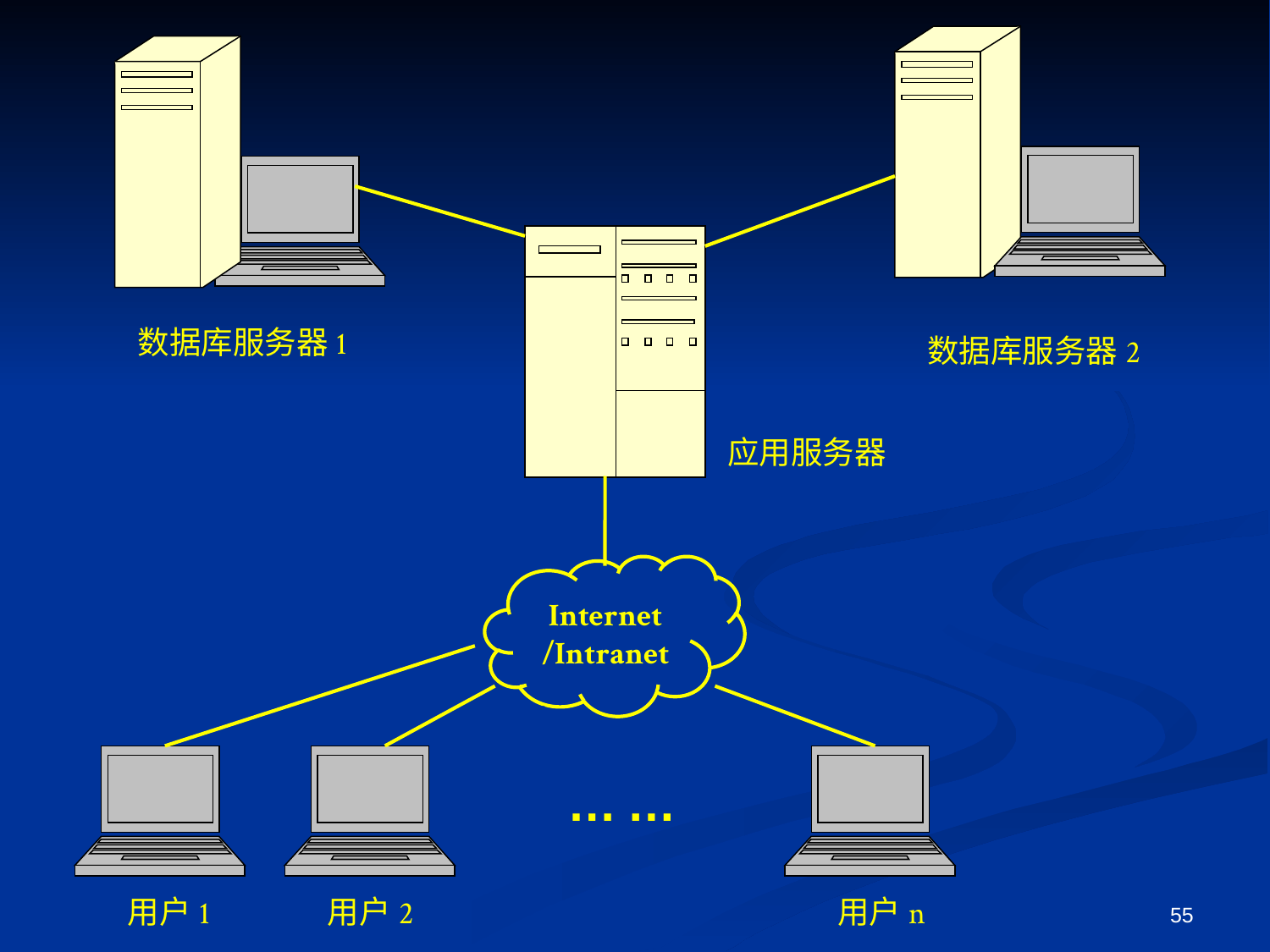

数据库服务器1
数据库服务器2
应用服务器

Internet
/Intranet

… …
用户1
用户2
用户n
55